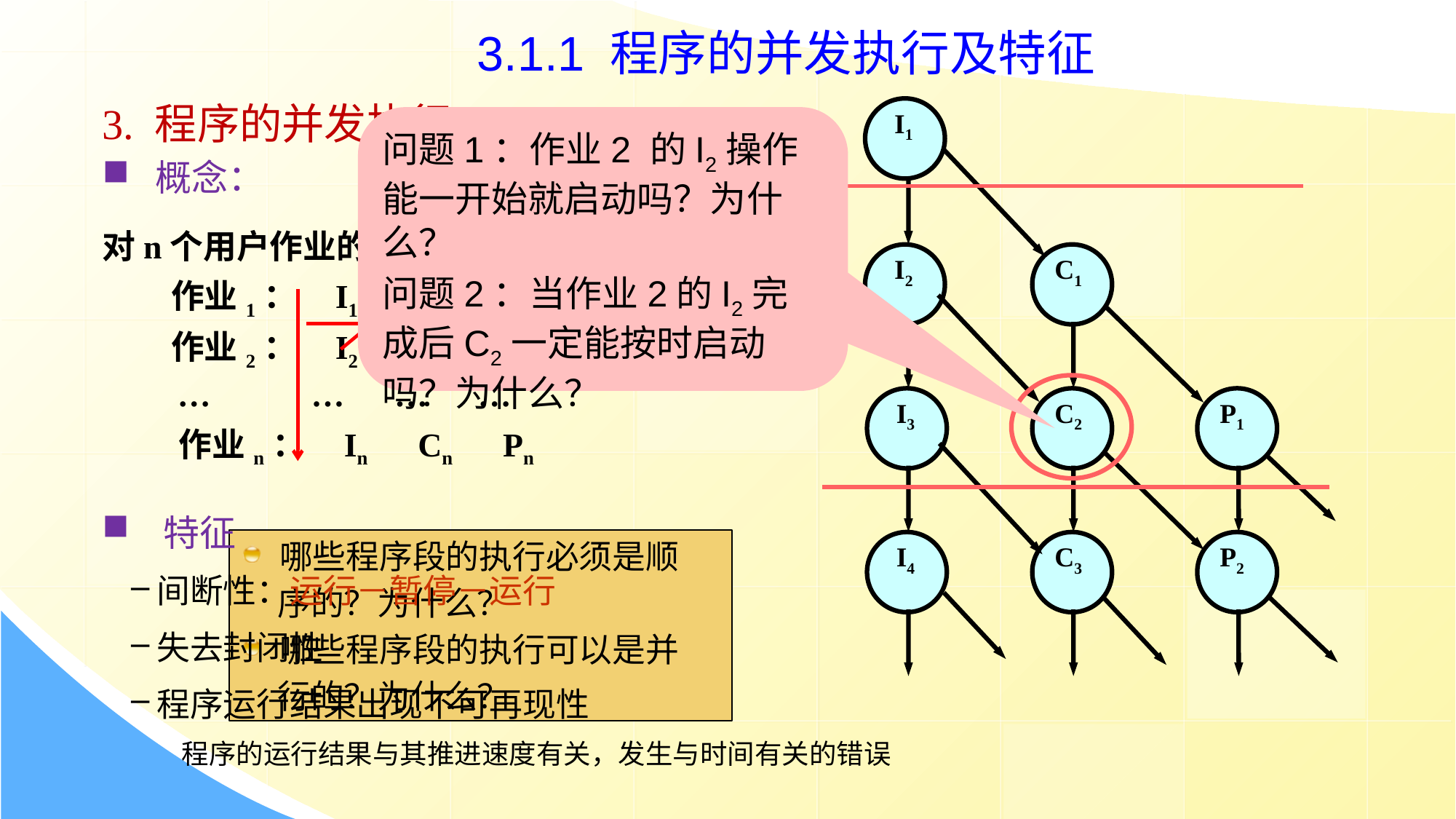

3.1.1 程序的并发执行及特征
3. 程序的并发执行
  概念：
 I1

 I2
C1

 I3
C2
P1

 I4
C3
P2

问题1：作业2 的I2操作能一开始就启动吗？为什么？
问题2：当作业2的I2完成后C2一定能按时启动吗？为什么？
对n个用户作业的处理 ——
        作业1：    I1      C1      P1
        作业2：    I2      C2      P2
         …            …      …      …
         作业n：    In      Cn      Pn

   特征
间断性：运行－暂停－运行
失去封闭性
程序运行结果出现不可再现性
   程序的运行结果与其推进速度有关，发生与时间有关的错误
 哪些程序段的执行必须是顺
    序的？为什么？
 哪些程序段的执行可以是并
    行的？为什么？